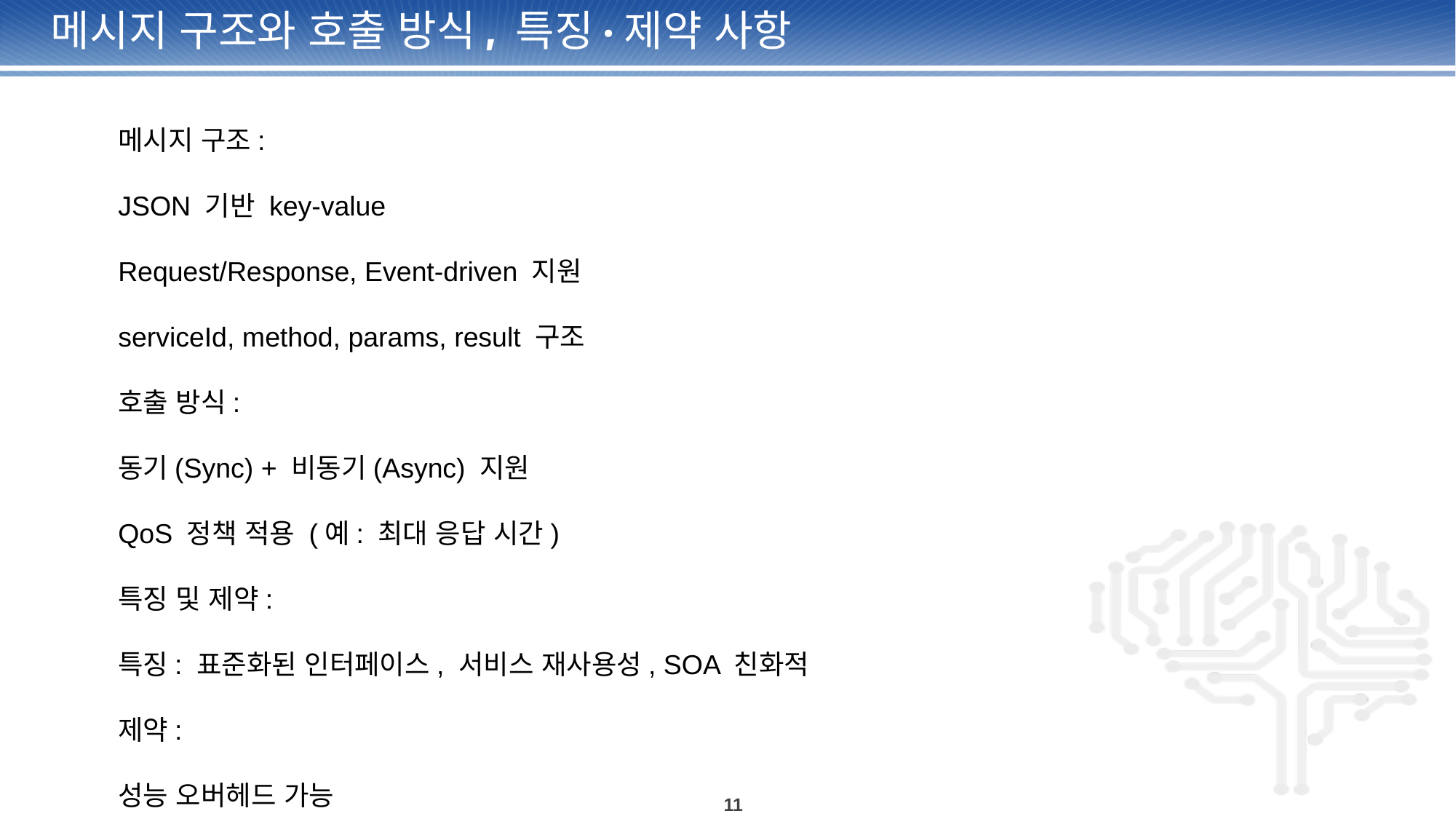

# 메시지 구조와 호출 방식, 특징·제약 사항
메시지 구조:

JSON 기반 key-value

Request/Response, Event-driven 지원

serviceId, method, params, result 구조

호출 방식:

동기(Sync) + 비동기(Async) 지원

QoS 정책 적용 (예: 최대 응답 시간)

특징 및 제약:

특징: 표준화된 인터페이스, 서비스 재사용성, SOA 친화적

제약:

성능 오버헤드 가능

일부 하드웨어 특화 기능은 추상화 어려움

API 호출 주기 제한 있음 (예: 1초 이내 반복 호출 금지)

📌 시각화: Request–Response 흐름도